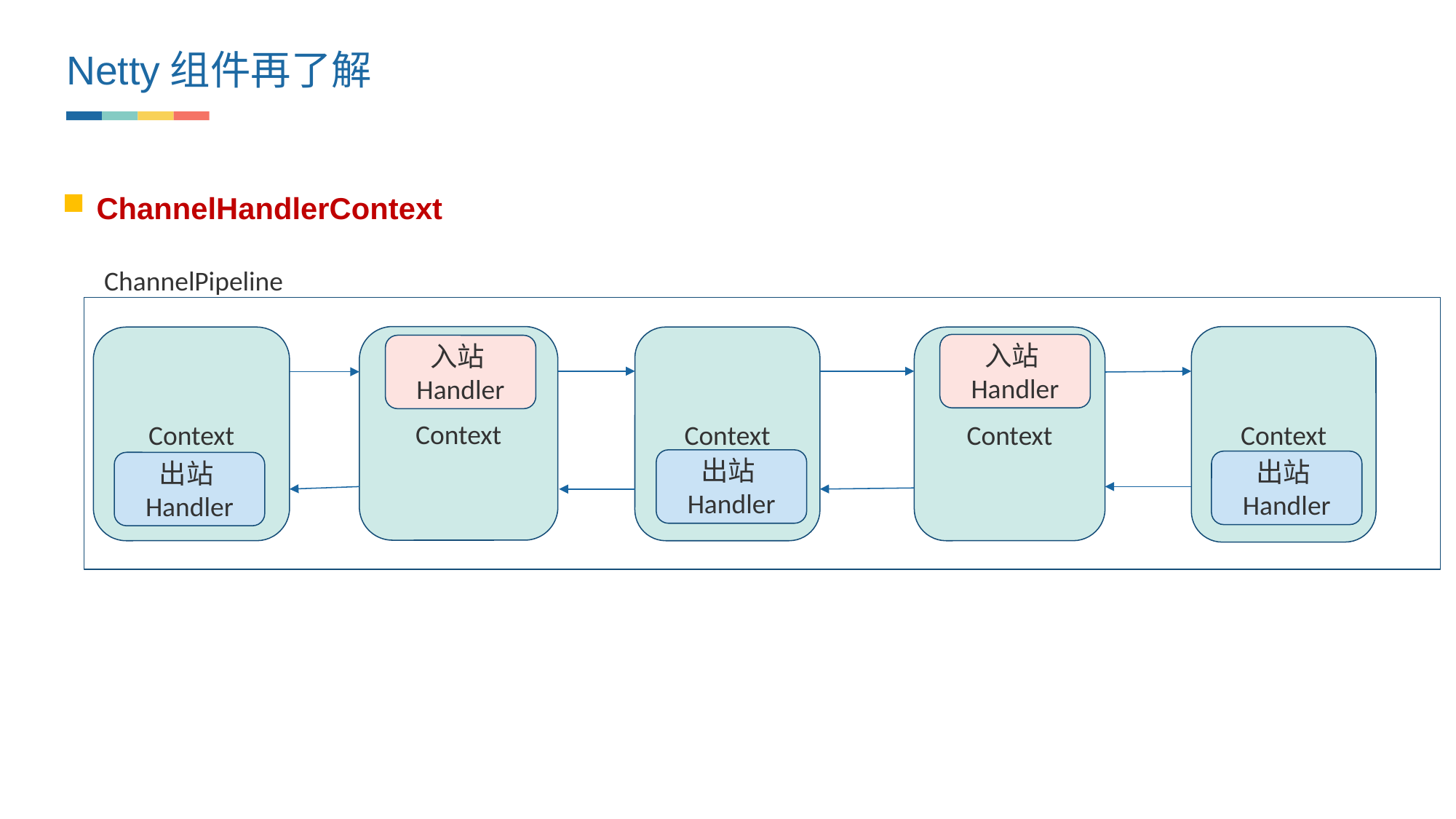

Netty组件再了解

ChannelHandlerContext
ChannelPipeline

Context
Context
Context
Context
Context
入站Handler
入站Handler
出站Handler
出站Handler
出站Handler